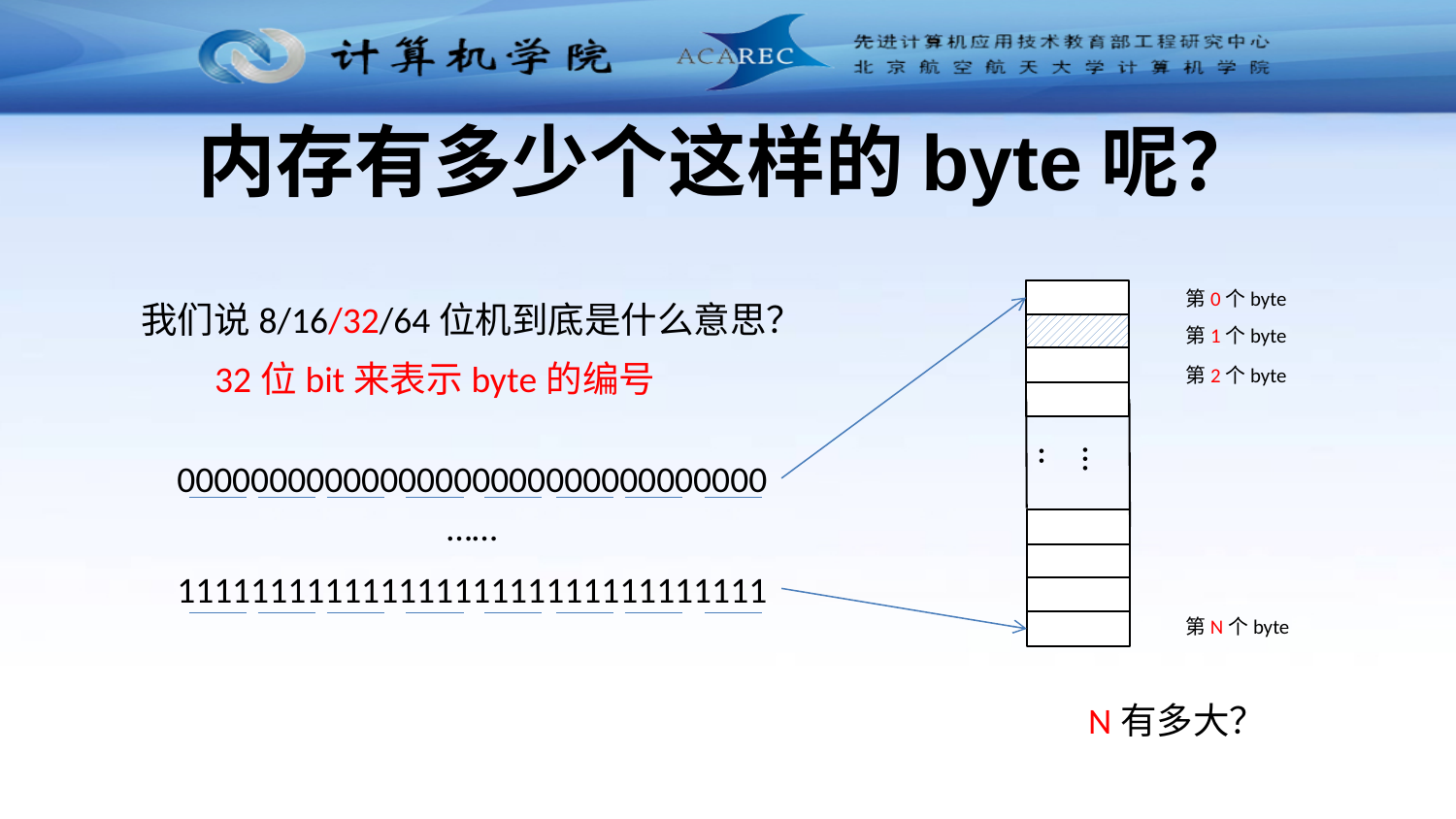

# 内存有多少个这样的byte呢？
第0个byte

我们说8/16/32/64位机到底是什么意思？

第1个byte

32位bit来表示byte的编号
第2个byte

…..
00000000000000000000000000000000
……

11111111111111111111111111111111

第N个byte

N有多大？